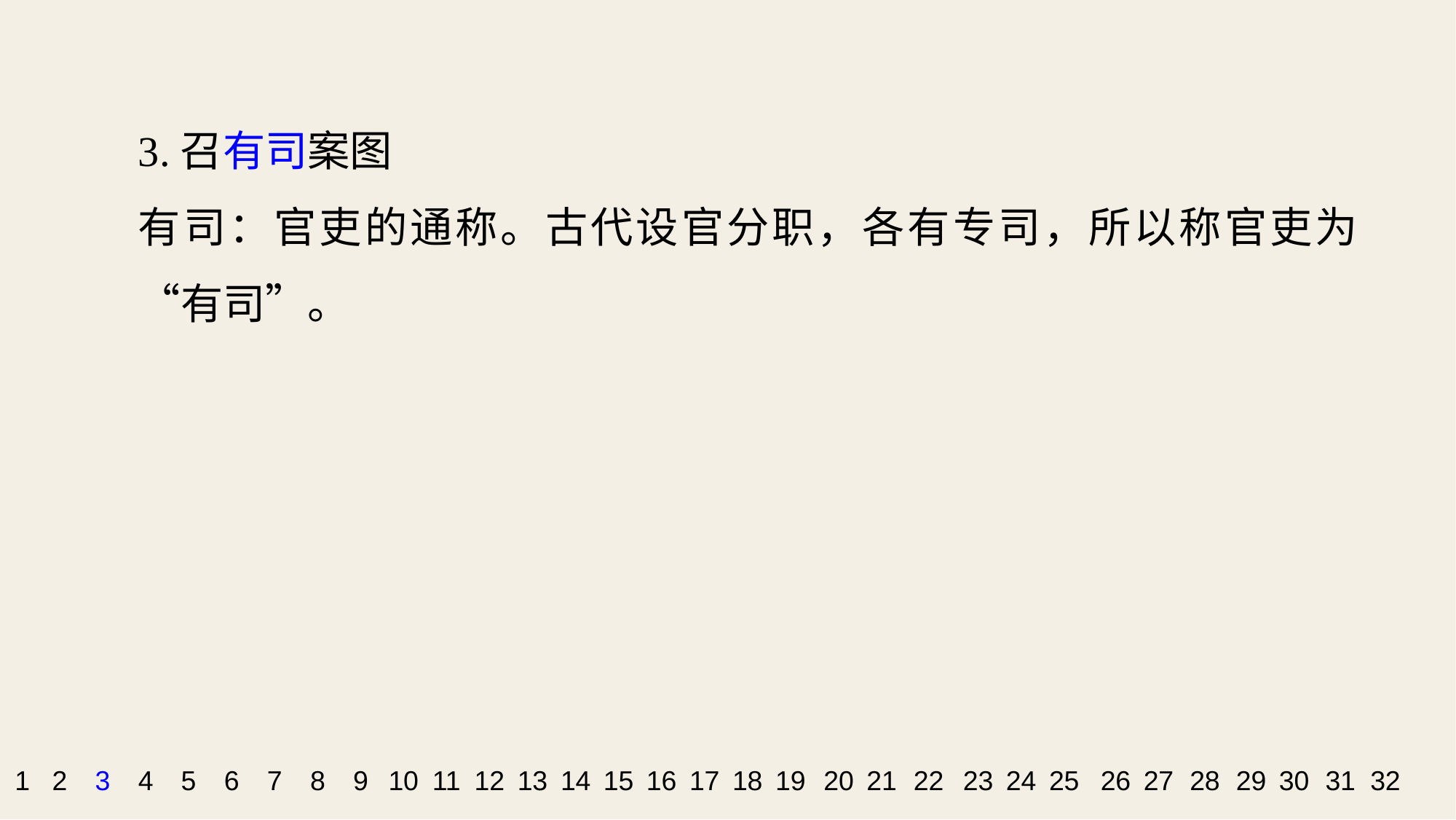

3.召有司案图
有司：官吏的通称。古代设官分职，各有专司，所以称官吏为“有司”。
1
2
3
4
5
6
7
8
9
10
11
12
13
14
15
16
17
18
19
20
21
22
23
24
25
26
27
28
29
30
31
32